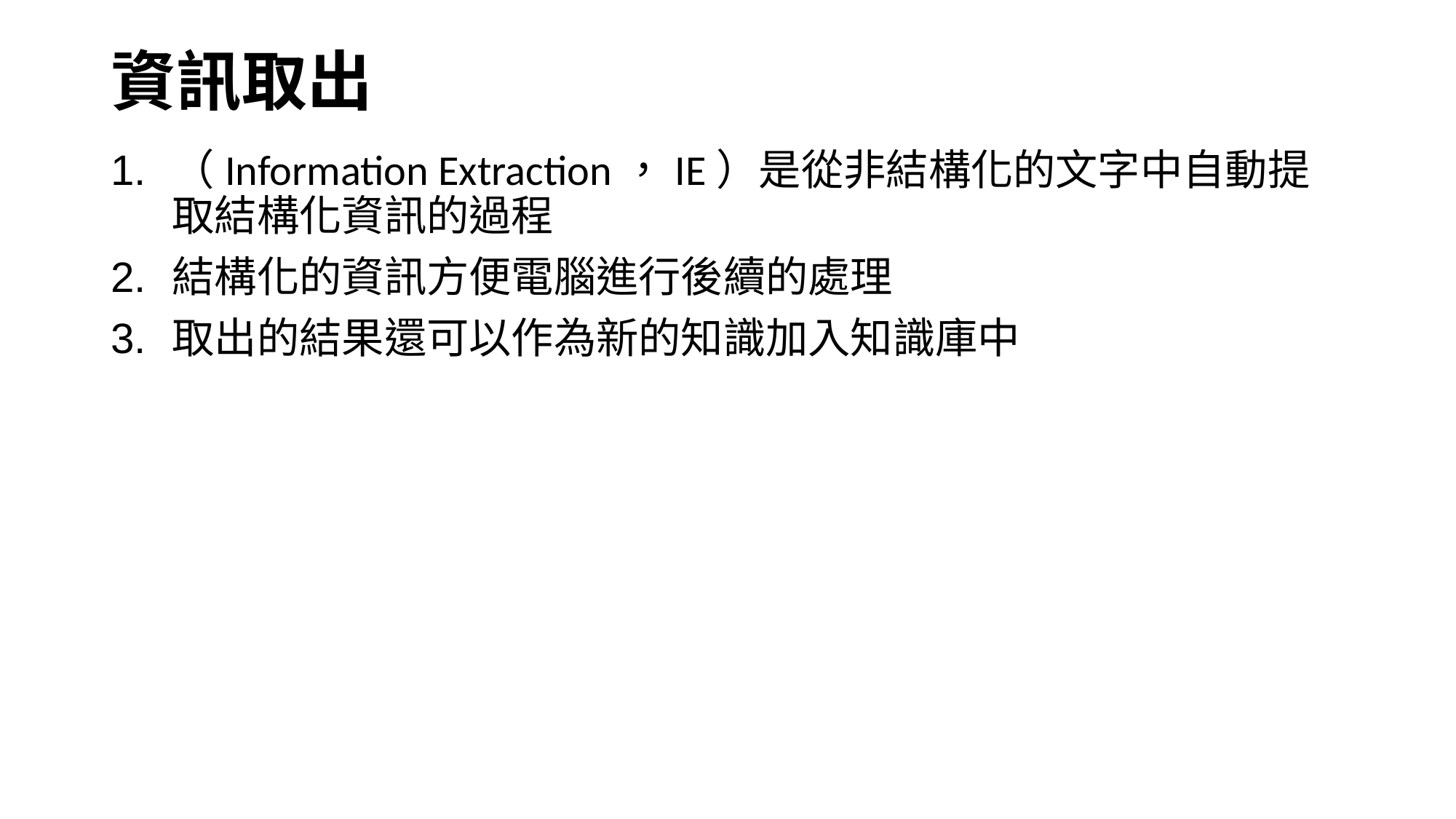

# 資訊取出
（Information Extraction，IE）是從非結構化的文字中自動提取結構化資訊的過程
結構化的資訊方便電腦進行後續的處理
取出的結果還可以作為新的知識加入知識庫中